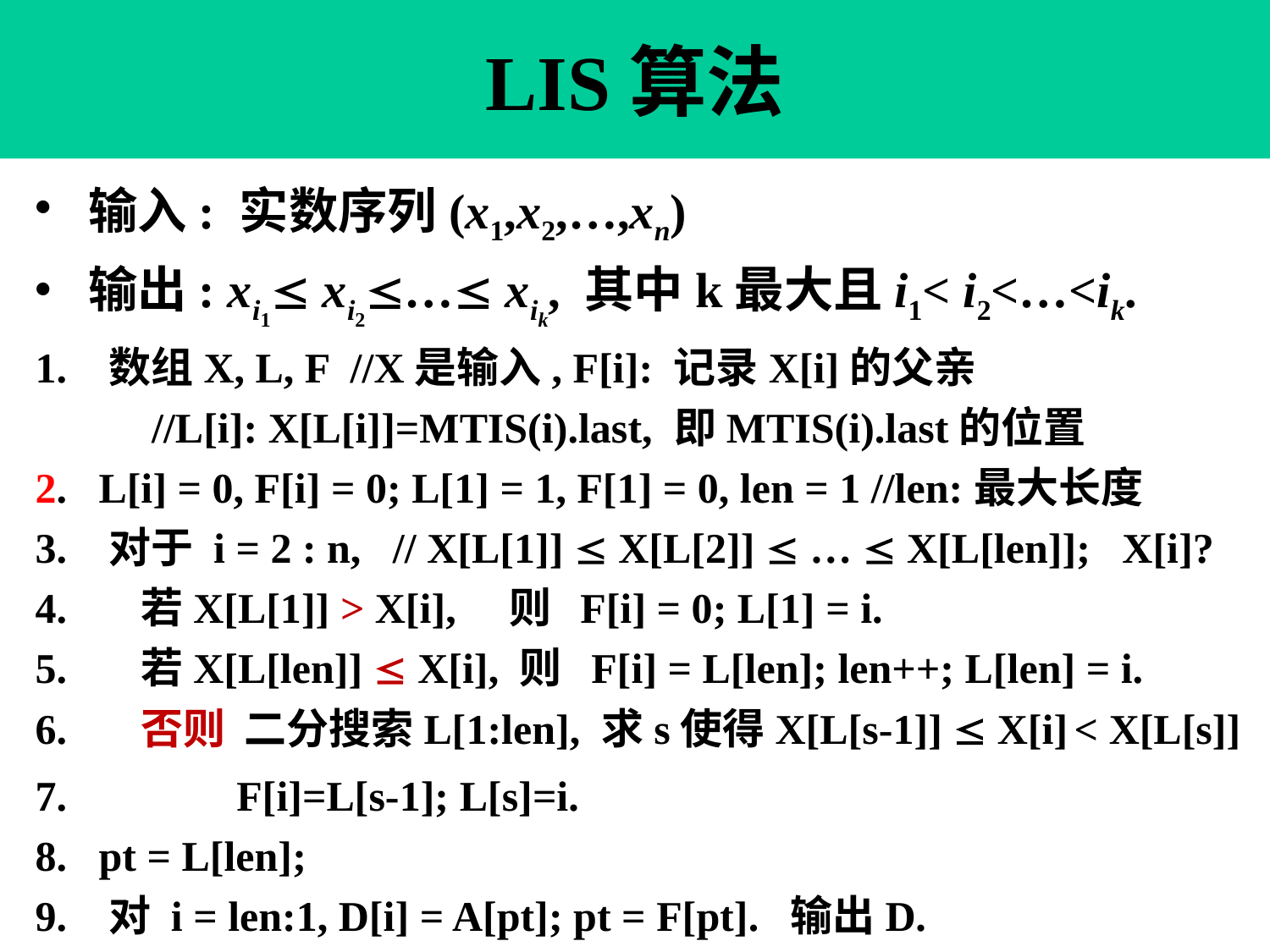

# LIS算法
 输入: 实数序列(x1,x2,…,xn)
 输出: xi1≤ xi2≤…≤ xik, 其中k最大且i1< i2<…<ik.
1.   数组X, L, F  //X是输入, F[i]: 记录X[i]的父亲
           //L[i]: X[L[i]]=MTIS(i).last, 即MTIS(i).last的位置
2.   L[i] = 0, F[i] = 0; L[1] = 1, F[1] = 0, len = 1 //len:最大长度
3.   对于 i = 2 : n,   // X[L[1]] ≤ X[L[2]] ≤ … ≤ X[L[len]];   X[i]?
4.      若X[L[1]] > X[i],    则  F[i] = 0; L[1] = i.
5.      若X[L[len]] ≤ X[i], 则  F[i] = L[len]; len++; L[len] = i.
6.      否则  二分搜索L[1:len], 求s使得X[L[s-1]] ≤ X[i] < X[L[s]]
7.                F[i]=L[s-1]; L[s]=i.
8.   pt = L[len];
9.   对 i = len:1, D[i] = A[pt]; pt = F[pt].  输出D.